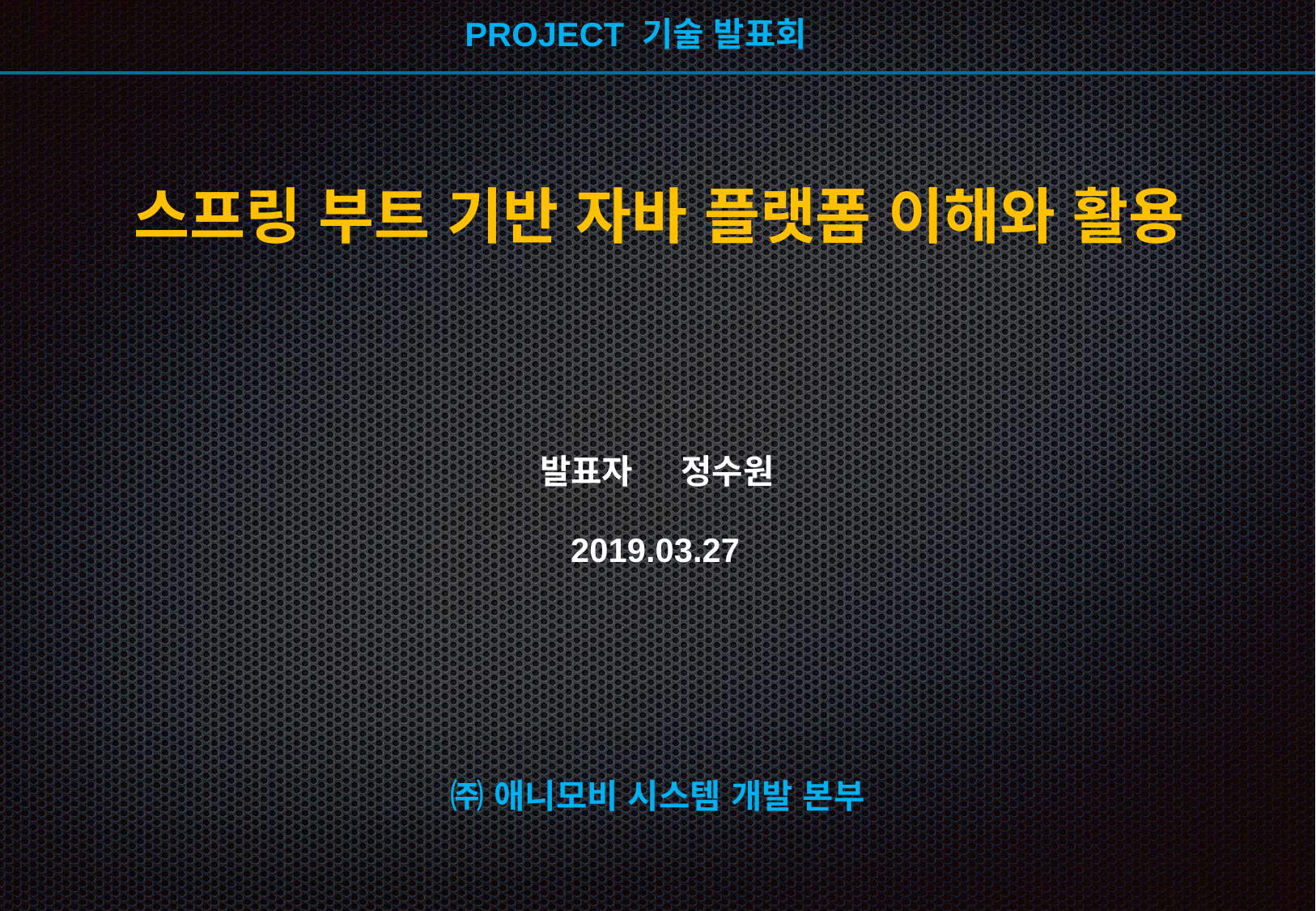

PROJECT 기술 발표회
스프링 부트 기반 자바 플랫폼 이해와 활용
발표자     정수원
2019.03.27
㈜ 애니모비 시스템 개발 본부